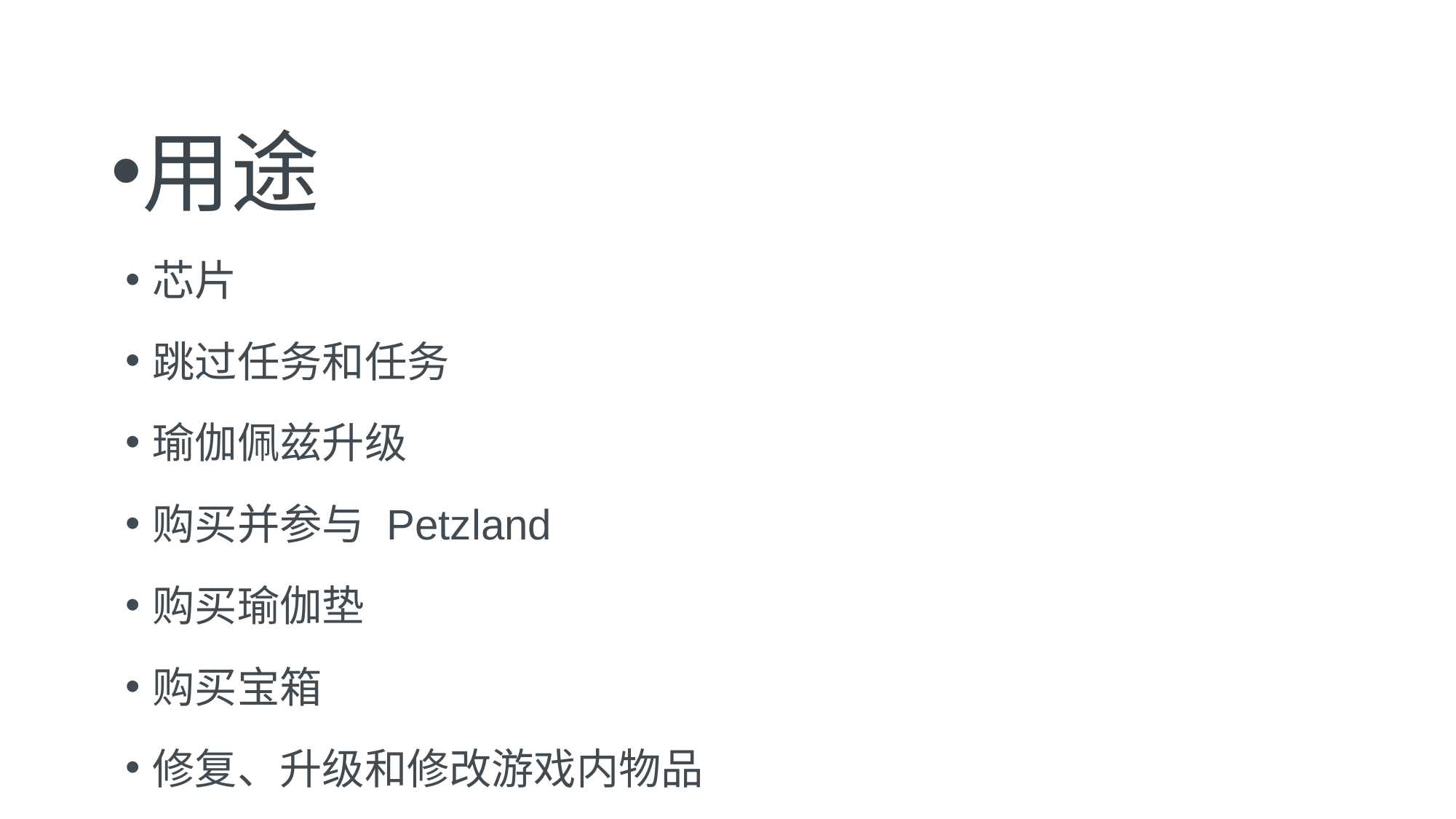

用途
芯片
跳过任务和任务
瑜伽佩兹升级
购买并参与 Petzland
购买瑜伽垫
购买宝箱
修复、升级和修改游戏内物品
现金兑换
获得 IRL 福利
获得特殊的IRL福利（如酒店度假村和机票）